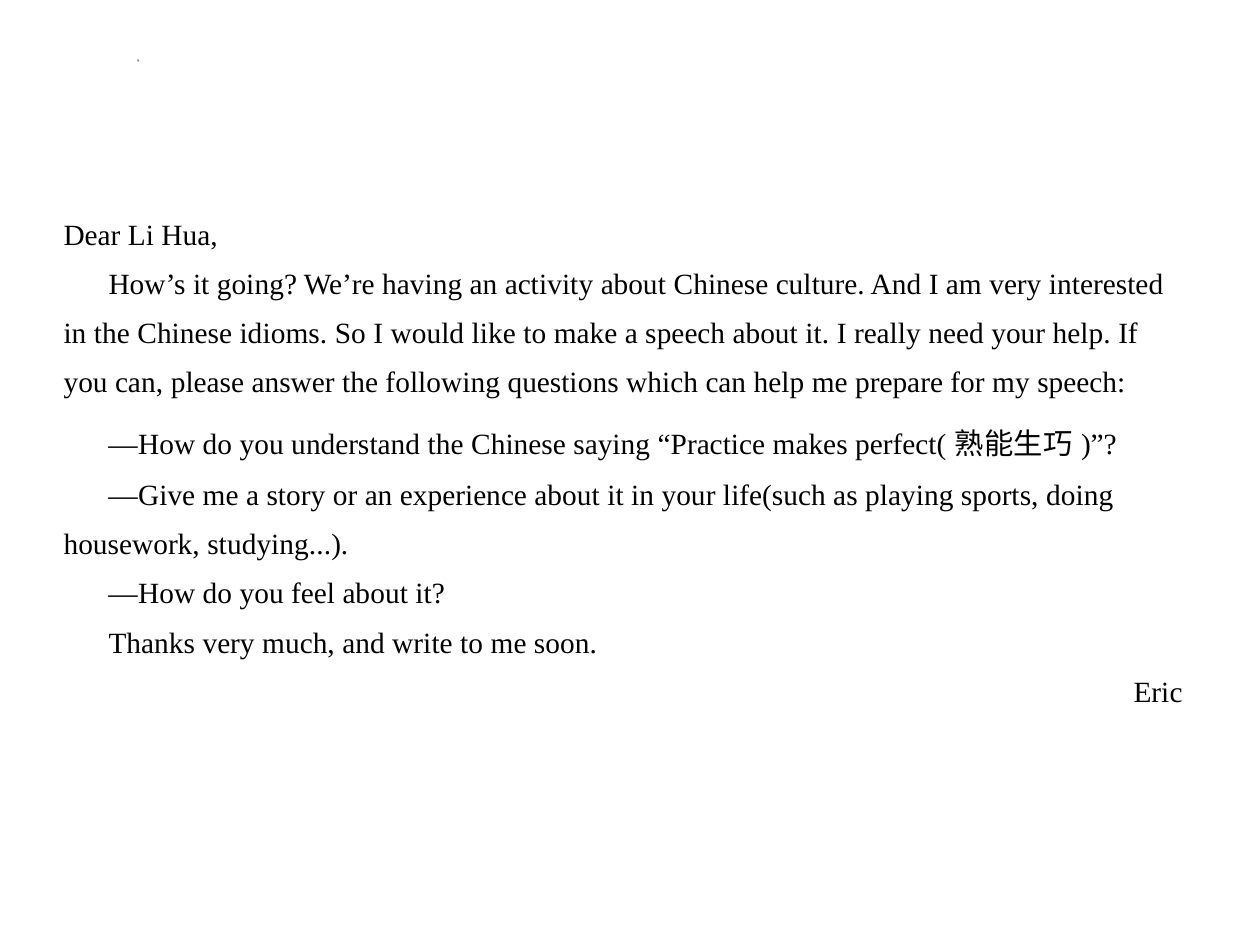

| Dear Li Hua, How’s it going? We’re having an activity about Chinese culture. And I am very interested in the Chinese idioms. So I would like to make a speech about it. I really need your help. If you can, please answer the following questions which can help me prepare for my speech: —How do you understand the Chinese saying “Practice makes perfect(熟能生巧)”? —Give me a story or an experience about it in your life(such as playing sports, doing housework, studying...). —How do you feel about it? Thanks very much, and write to me soon. Eric |
| --- |